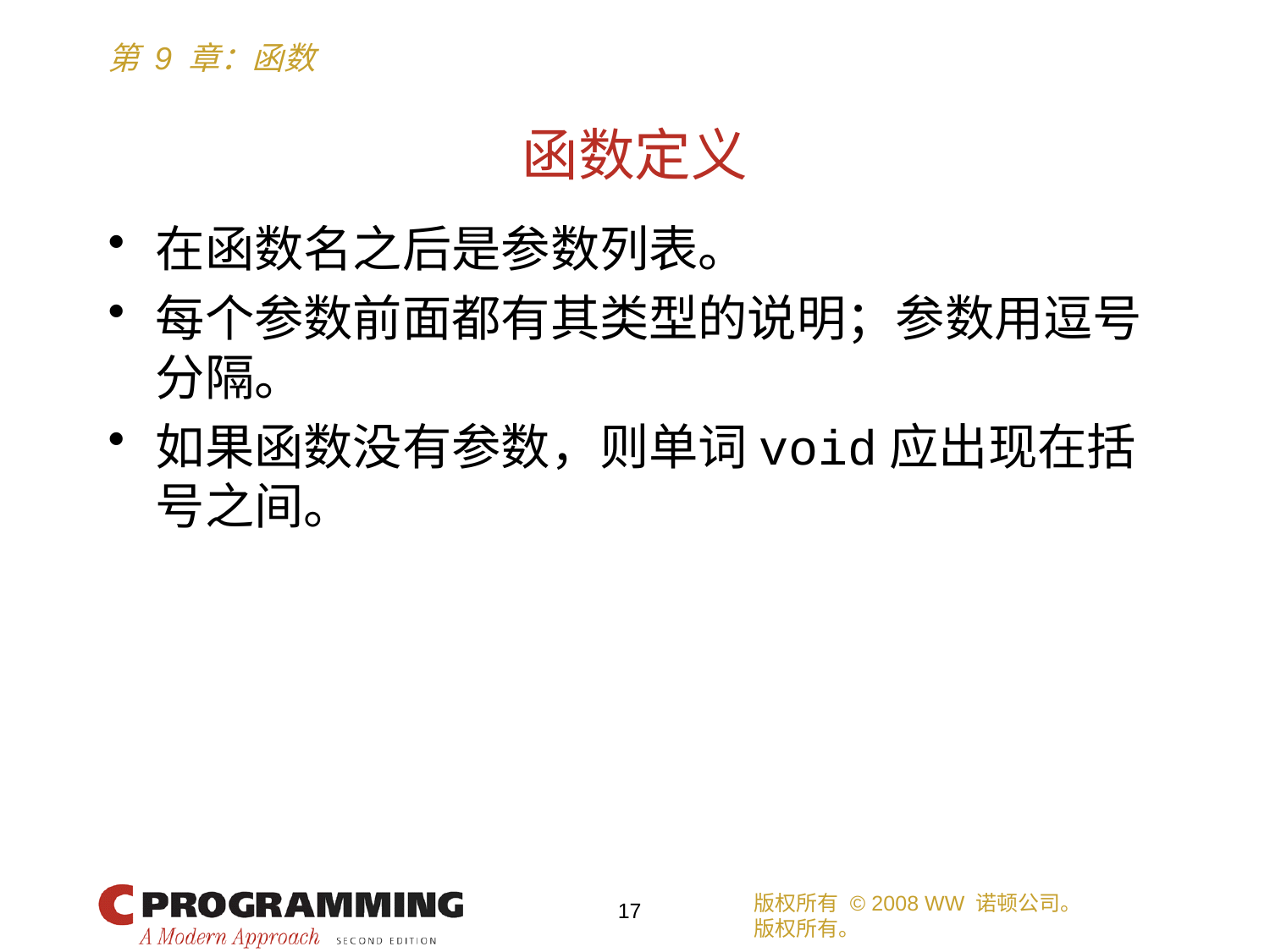

# 函数定义
在函数名之后是参数列表。
每个参数前面都有其类型的说明；参数用逗号分隔。
如果函数没有参数，则单词void应出现在括号之间。
版权所有 © 2008 WW 诺顿公司。
版权所有。
17